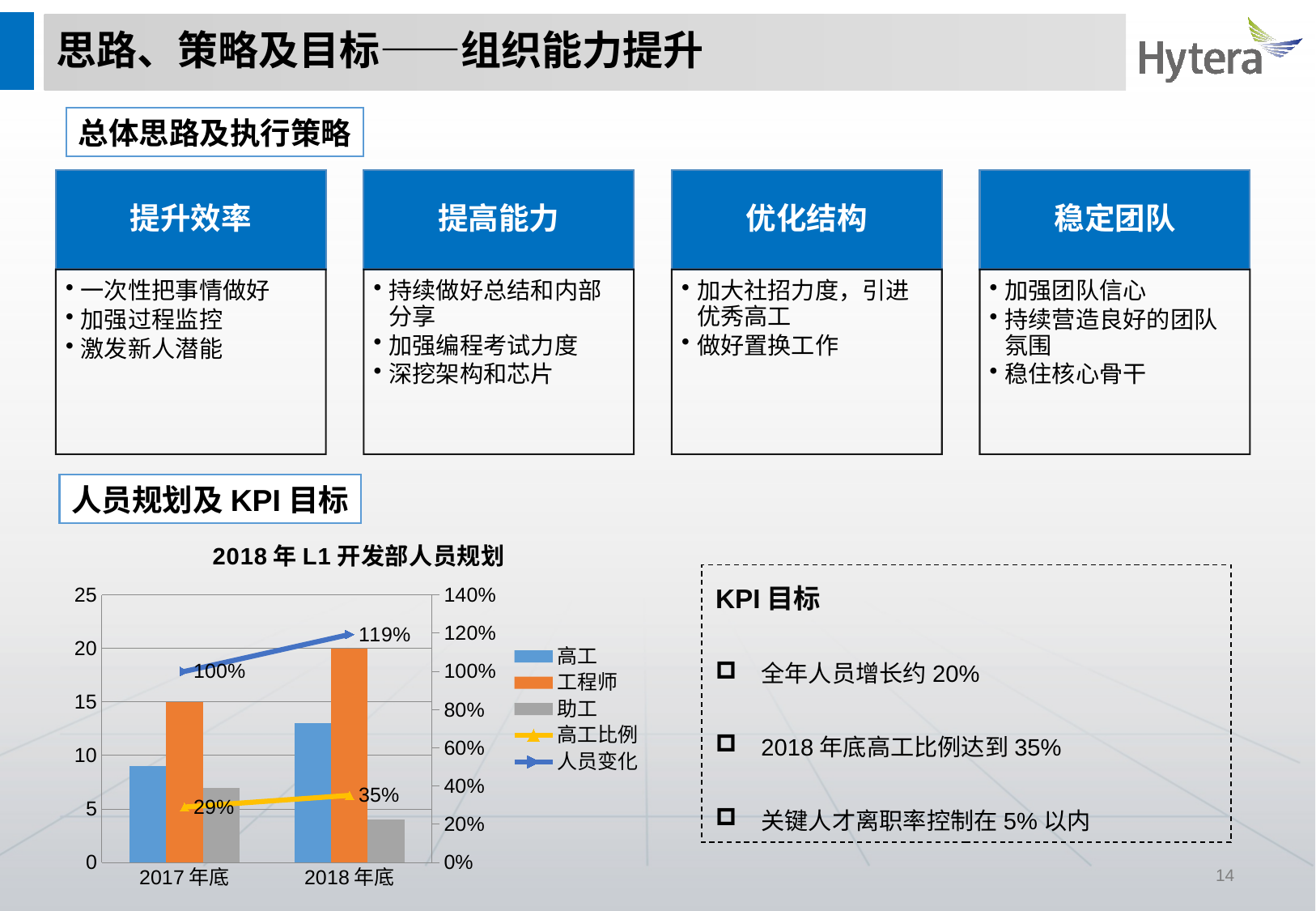

# 思路、策略及目标——组织能力提升
总体思路及执行策略
提升效率
一次性把事情做好
加强过程监控
激发新人潜能
提高能力
持续做好总结和内部分享
加强编程考试力度
深挖架构和芯片
优化结构
加大社招力度，引进优秀高工
做好置换工作
稳定团队
加强团队信心
持续营造良好的团队氛围
稳住核心骨干
人员规划及KPI目标

### Chart: 2018年L1开发部人员规划

| Category | 高工 | 工程师 | 助工 | 高工比例 | 人员变化 |
|---|---|---|---|---|---|
| 2017年底 | 9.0 | 15.0 | 7.0 | 0.2903225806451613 | 1.0 |
| 2018年底 | 13.0 | 20.0 | 4.0 | 0.35135135135135137 | 1.1935483870967742 |
KPI目标

全年人员增长约20%

2018年底高工比例达到35%

关键人才离职率控制在5%以内